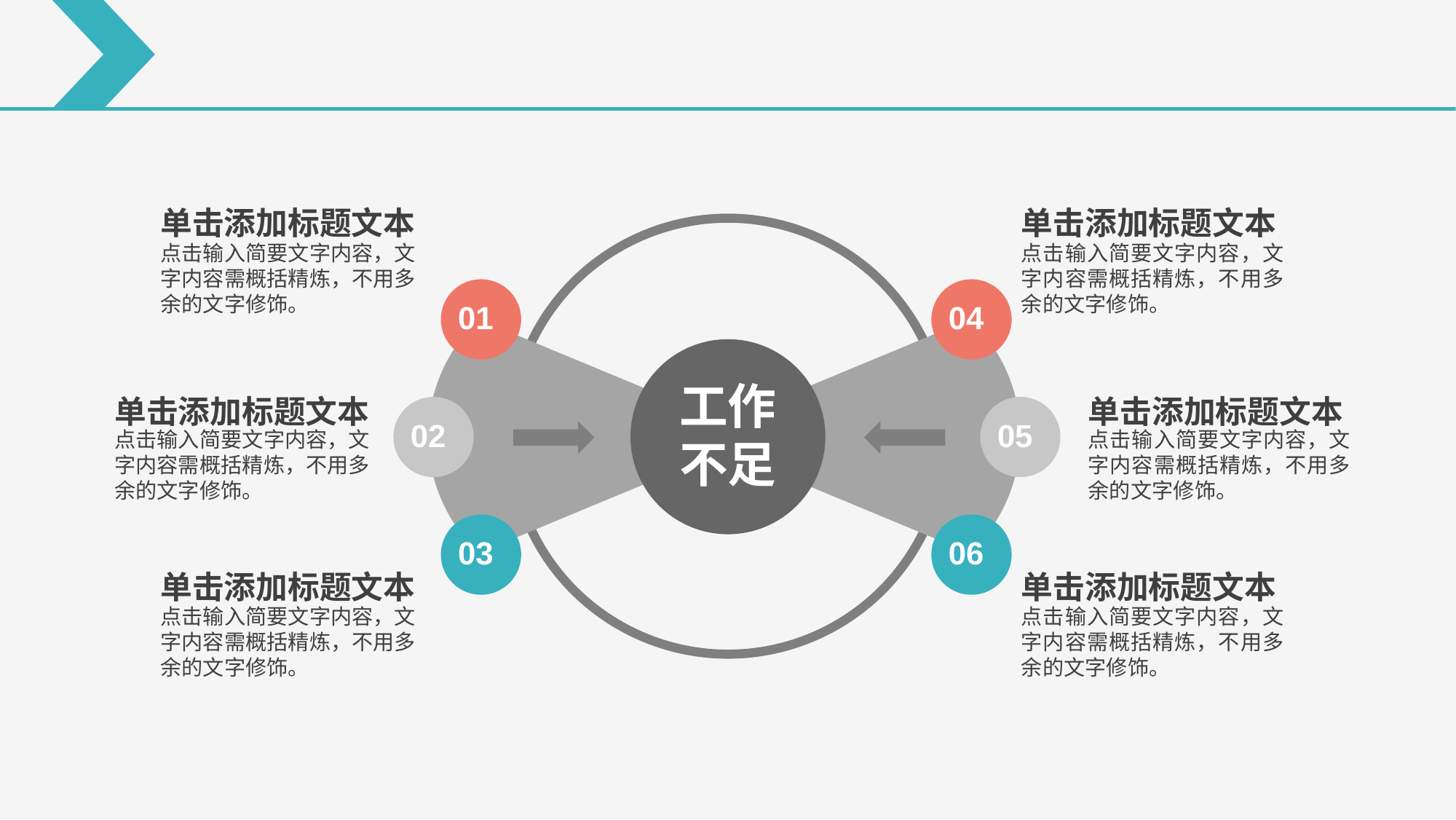

单击添加标题文本
单击添加标题文本

点击输入简要文字内容，文字内容需概括精炼，不用多余的文字修饰。
点击输入简要文字内容，文字内容需概括精炼，不用多余的文字修饰。

01

04

工作不足
单击添加标题文本
单击添加标题文本

02

05

点击输入简要文字内容，文字内容需概括精炼，不用多余的文字修饰。
点击输入简要文字内容，文字内容需概括精炼，不用多余的文字修饰。

03

06
单击添加标题文本
单击添加标题文本
点击输入简要文字内容，文字内容需概括精炼，不用多余的文字修饰。
点击输入简要文字内容，文字内容需概括精炼，不用多余的文字修饰。